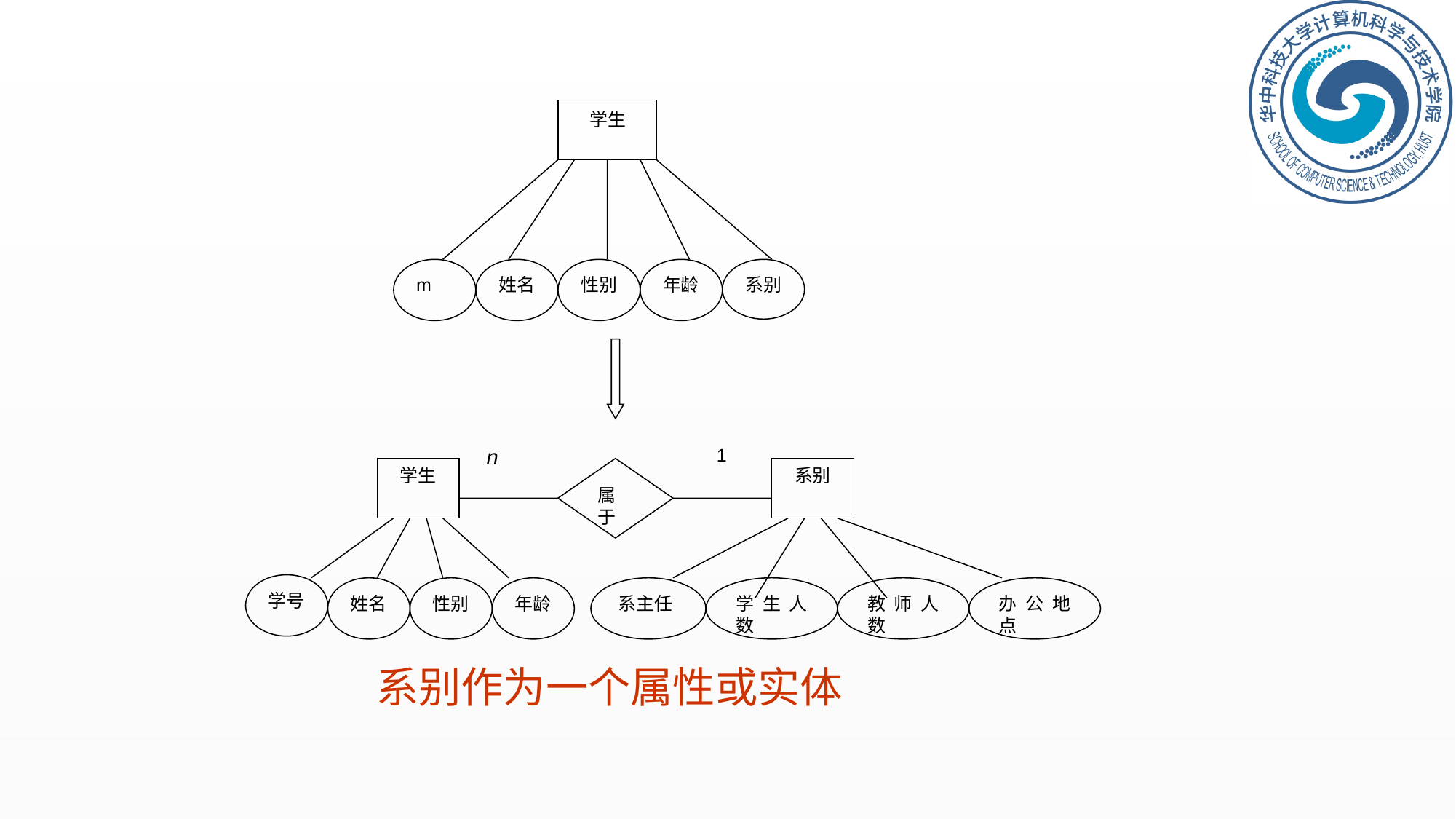

学生

m
姓名
性别
年龄
系别

n
1
学生
属于
系别

学号
姓名
性别
年龄
系主任
学生人数
教师人数
办公地点

系别作为一个属性或实体